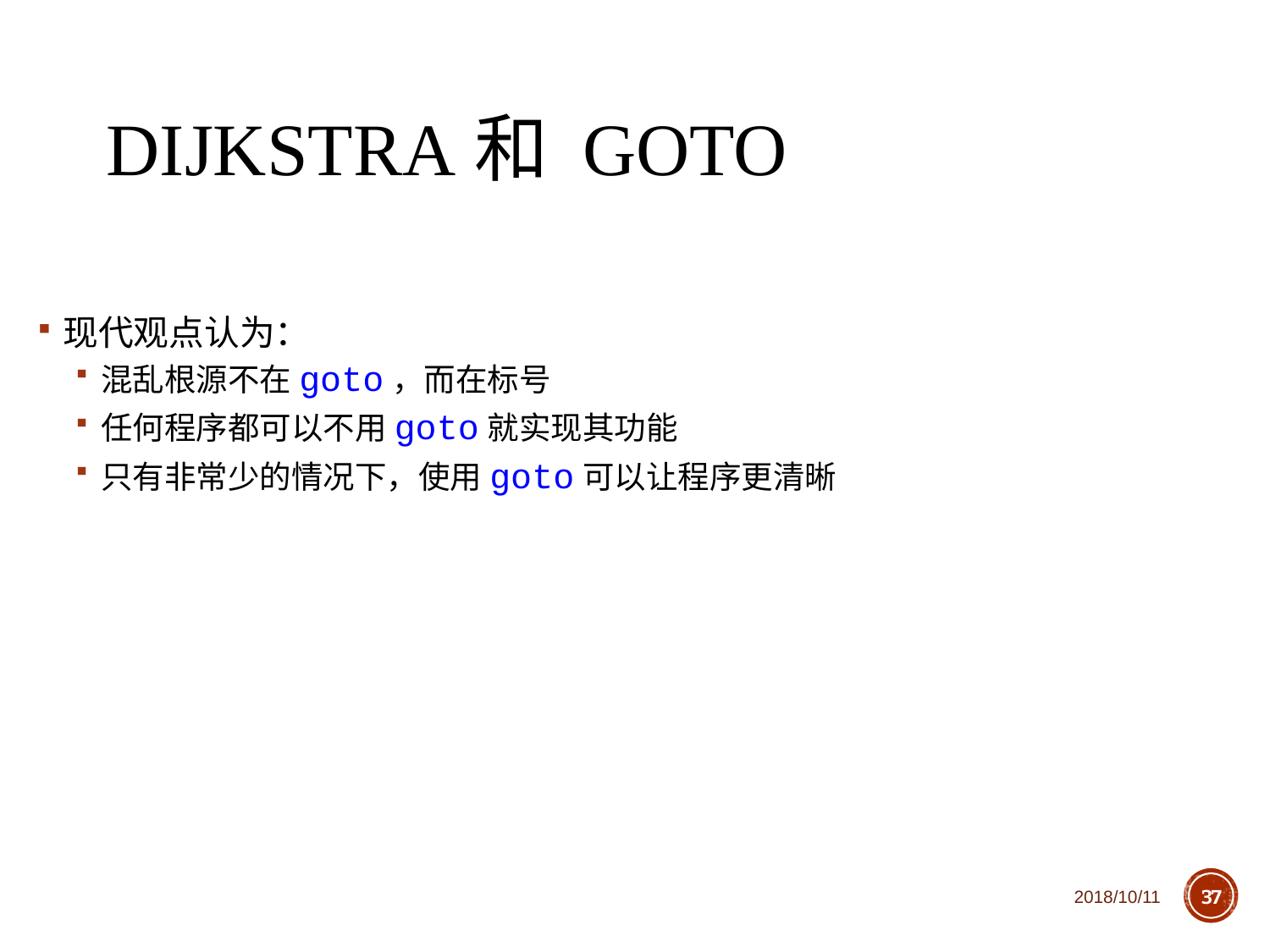

# Dijkstra和 goto
现代观点认为：
混乱根源不在goto，而在标号
任何程序都可以不用goto就实现其功能
只有非常少的情况下，使用goto可以让程序更清晰
2018/10/11
37